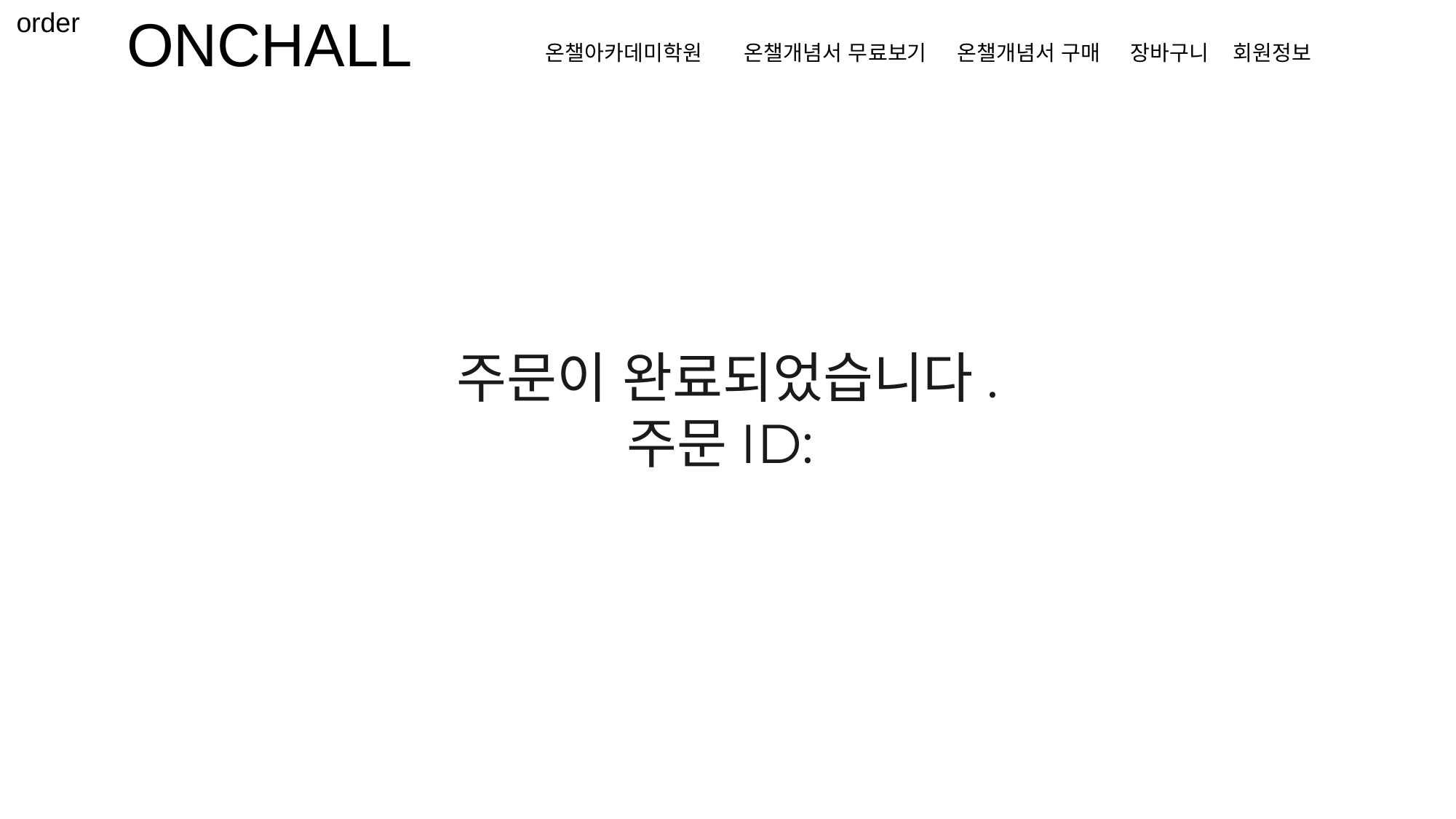

order
ONCHALL
온챌아카데미학원       온챌개념서 무료보기     온챌개념서 구매     장바구니    회원정보
주문이 완료되었습니다.
주문ID: